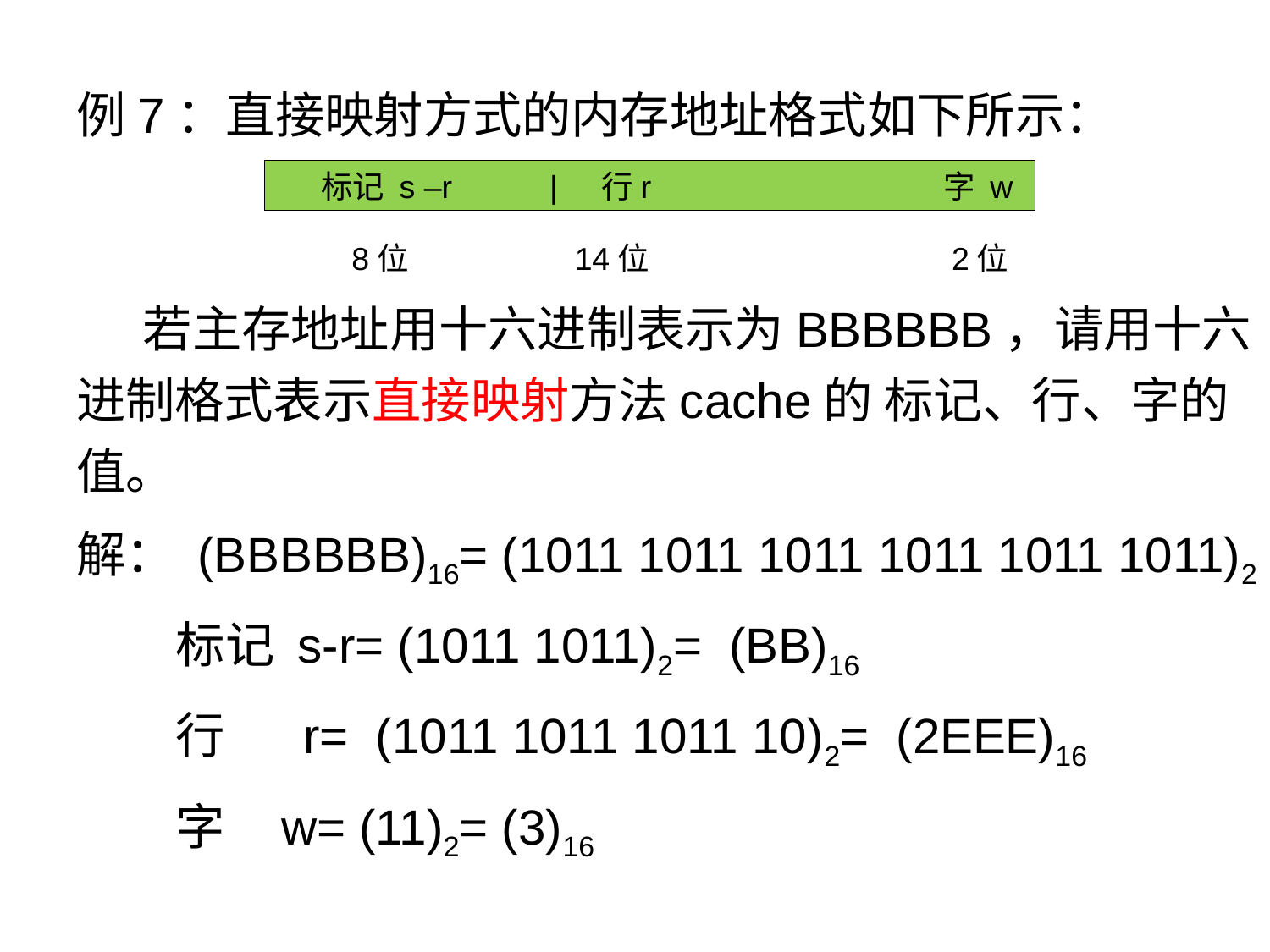

例7：直接映射方式的内存地址格式如下所示：

                               8位                      14位                                         2位
     若主存地址用十六进制表示为BBBBBB，请用十六进制格式表示直接映射方法cache的 标记、行、字的值。
解： (BBBBBB)16= (1011 1011 1011 1011 1011 1011)2
        标记 s-r= (1011 1011)2=  (BB)16
        行      r=  (1011 1011 1011 10)2=  (2EEE)16
        字    w= (11)2= (3)16

     标记 s –r           |    行r                                字 w